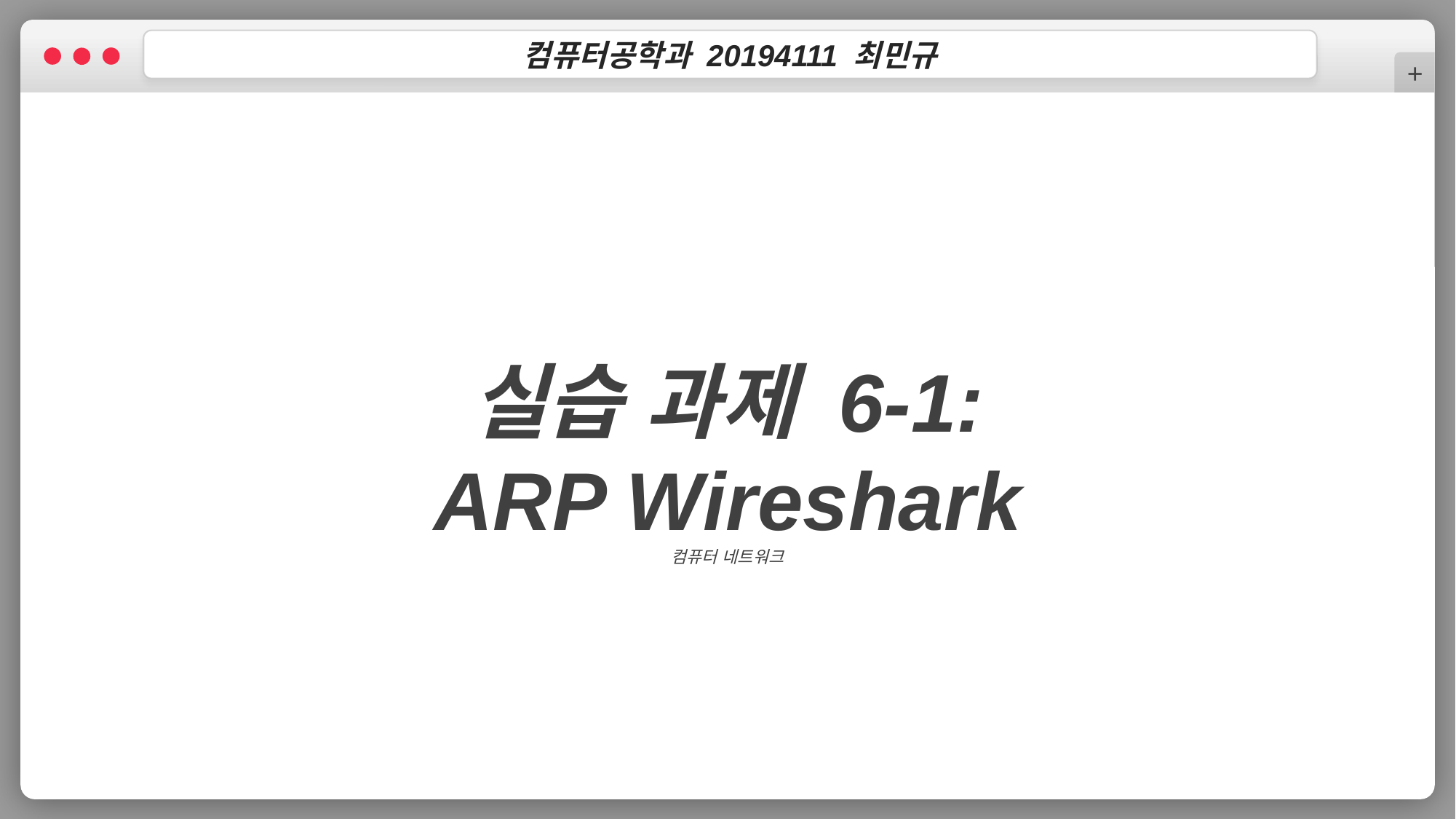

컴퓨터공학과 20194111 최민규

+
실습 과제 6-1:
ARP Wireshark
컴퓨터 네트워크